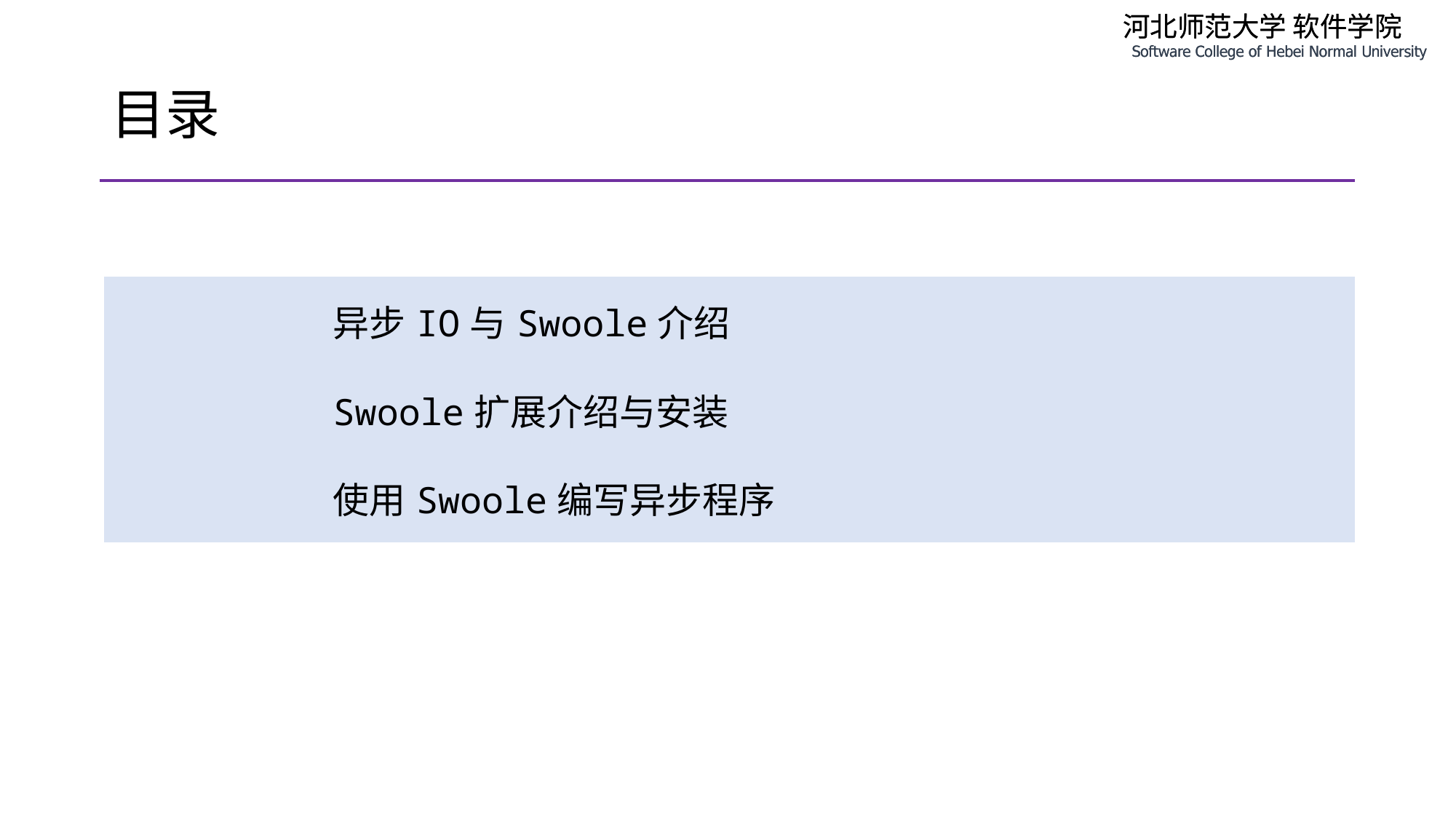

# 目录
| 异步IO与Swoole介绍 |
| --- |
| Swoole扩展介绍与安装 |
| 使用Swoole编写异步程序 |